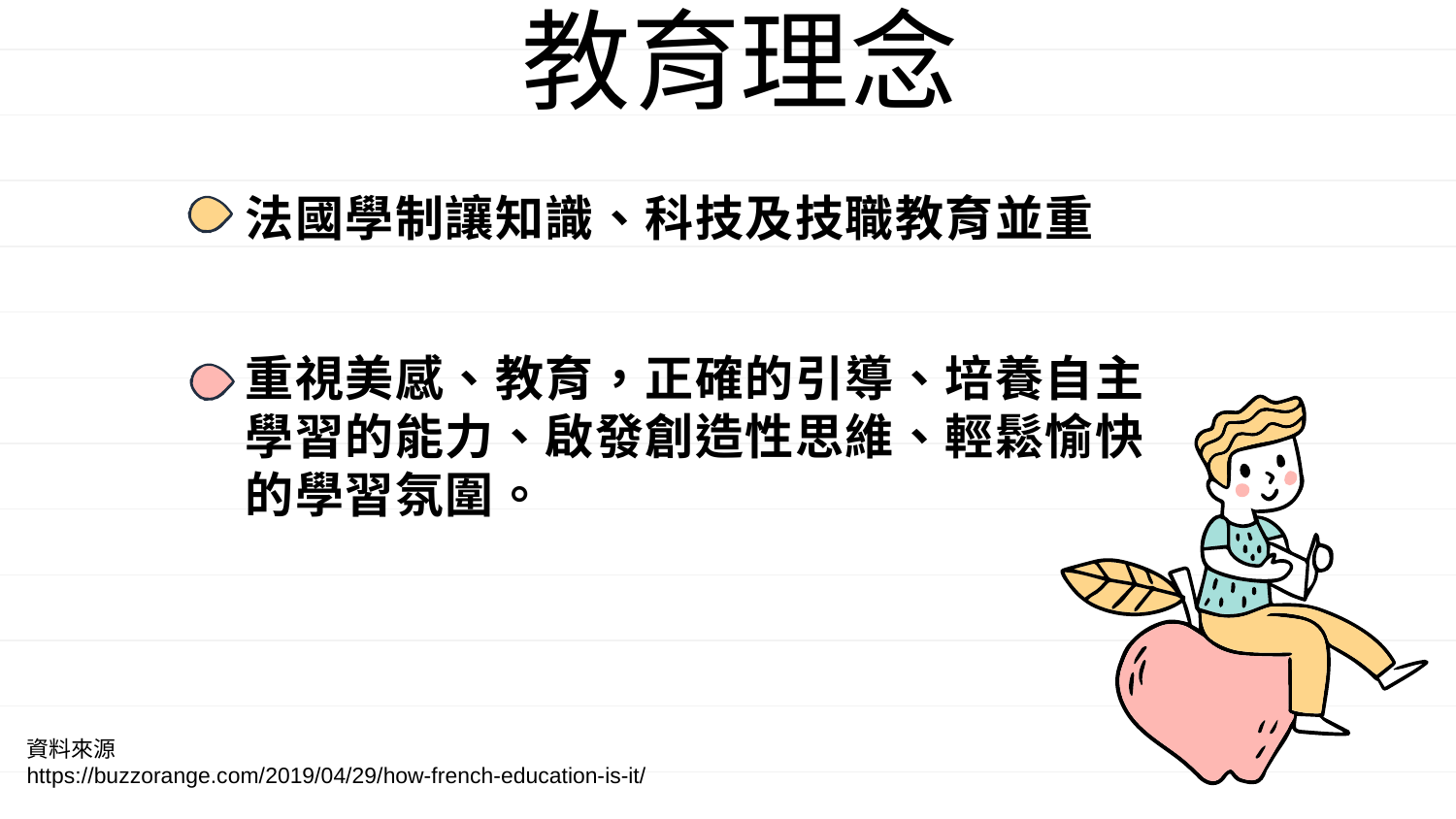

# 教育理念
法國學制讓知識、科技及技職教育並重

重視美感、教育，正確的引導、培養自主學習的能力、啟發創造性思維、輕鬆愉快的學習氛圍。

資料來源
https://buzzorange.com/2019/04/29/how-french-education-is-it/